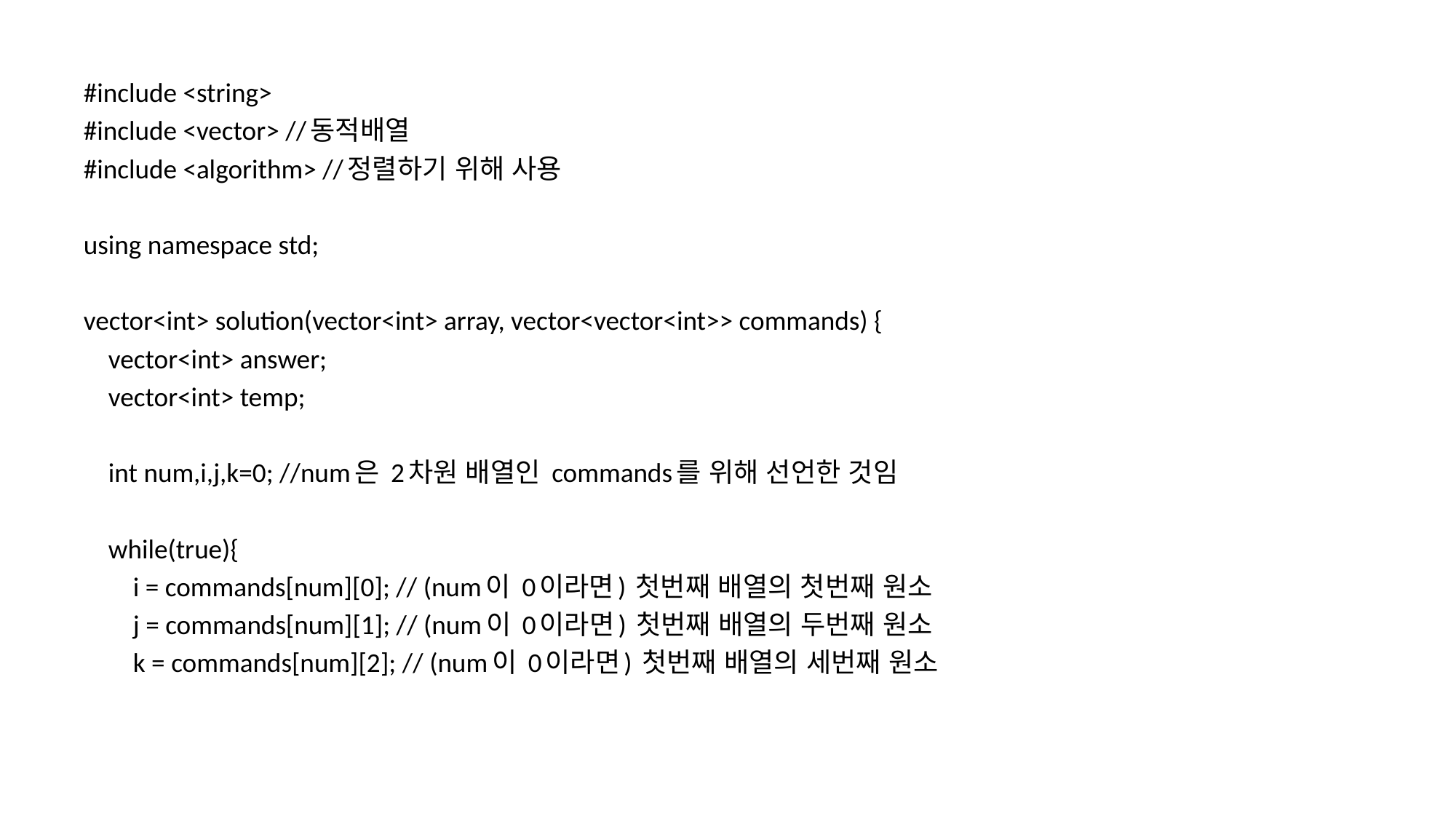

#include <string>
#include <vector> //동적배열
#include <algorithm> //정렬하기 위해 사용

using namespace std;

vector<int> solution(vector<int> array, vector<vector<int>> commands) {
    vector<int> answer;
    vector<int> temp;

    int num,i,j,k=0; //num은 2차원 배열인 commands를 위해 선언한 것임

    while(true){
        i = commands[num][0]; // (num이 0이라면) 첫번째 배열의 첫번째 원소
        j = commands[num][1]; // (num이 0이라면) 첫번째 배열의 두번째 원소
        k = commands[num][2]; // (num이 0이라면) 첫번째 배열의 세번째 원소